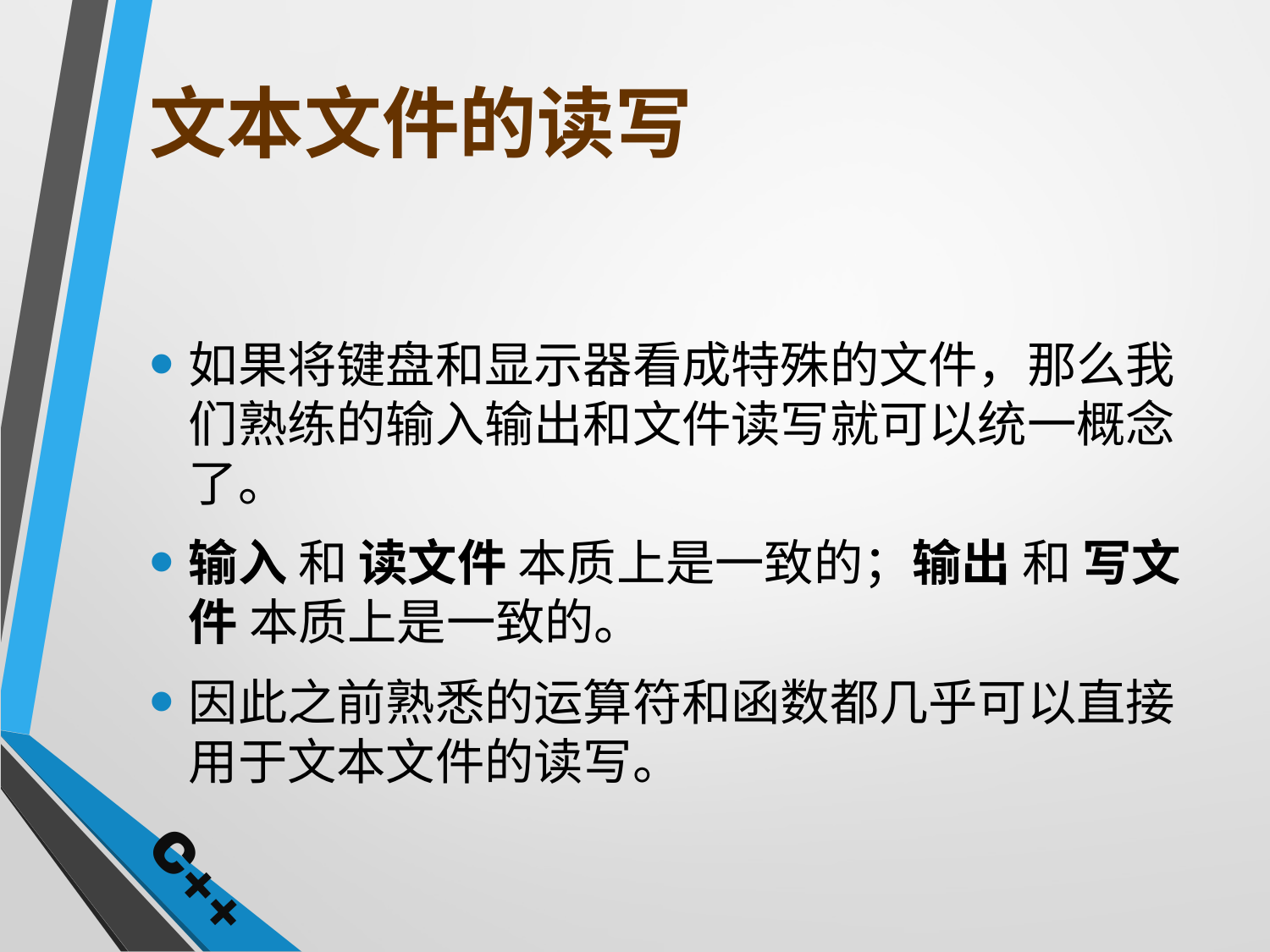

# 文本文件的读写
如果将键盘和显示器看成特殊的文件，那么我们熟练的输入输出和文件读写就可以统一概念了。
输入 和 读文件 本质上是一致的；输出 和 写文件 本质上是一致的。
因此之前熟悉的运算符和函数都几乎可以直接用于文本文件的读写。